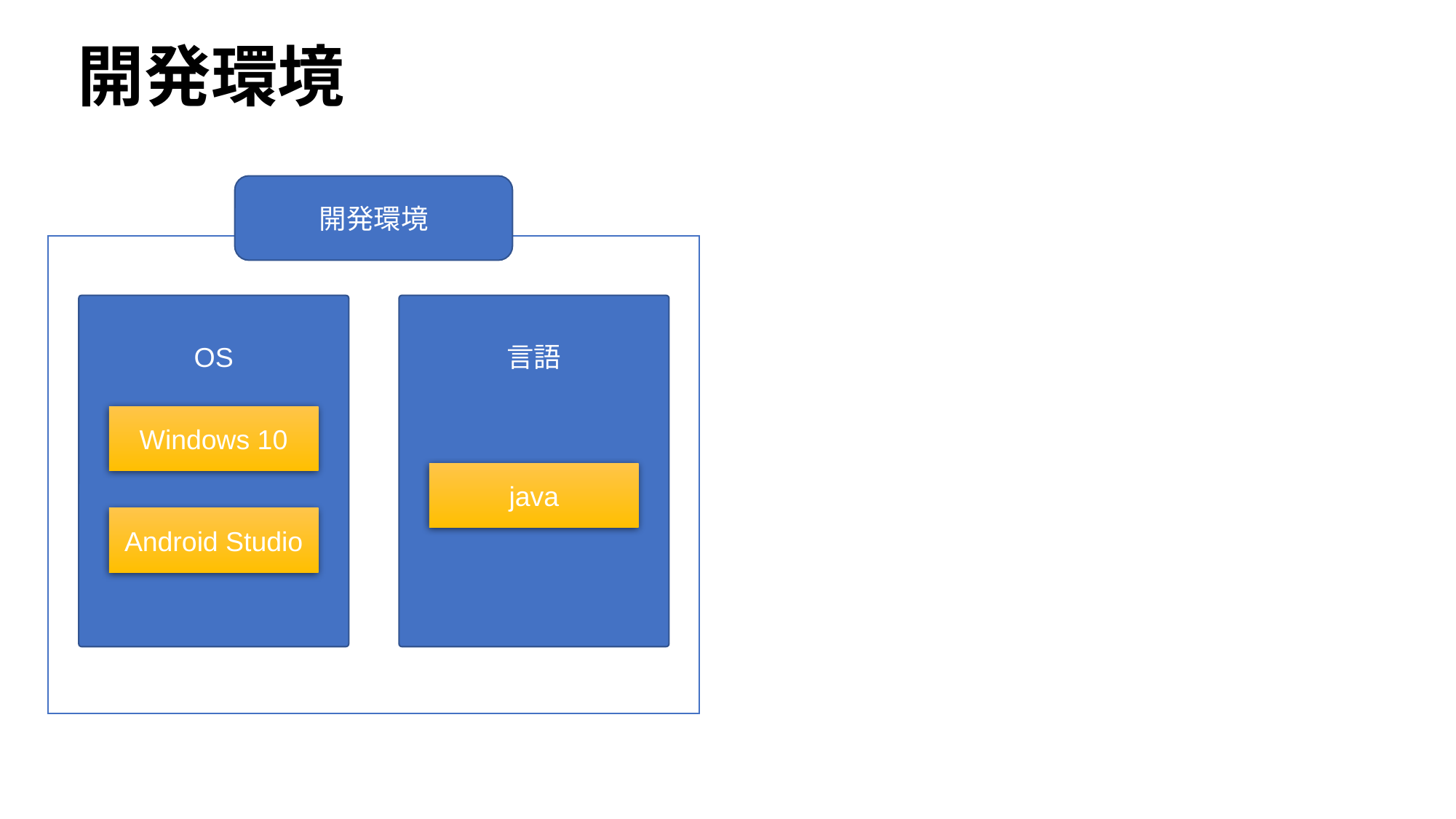

# 開発環境
開発環境

言語

OS

Windows 10
java
Android Studio